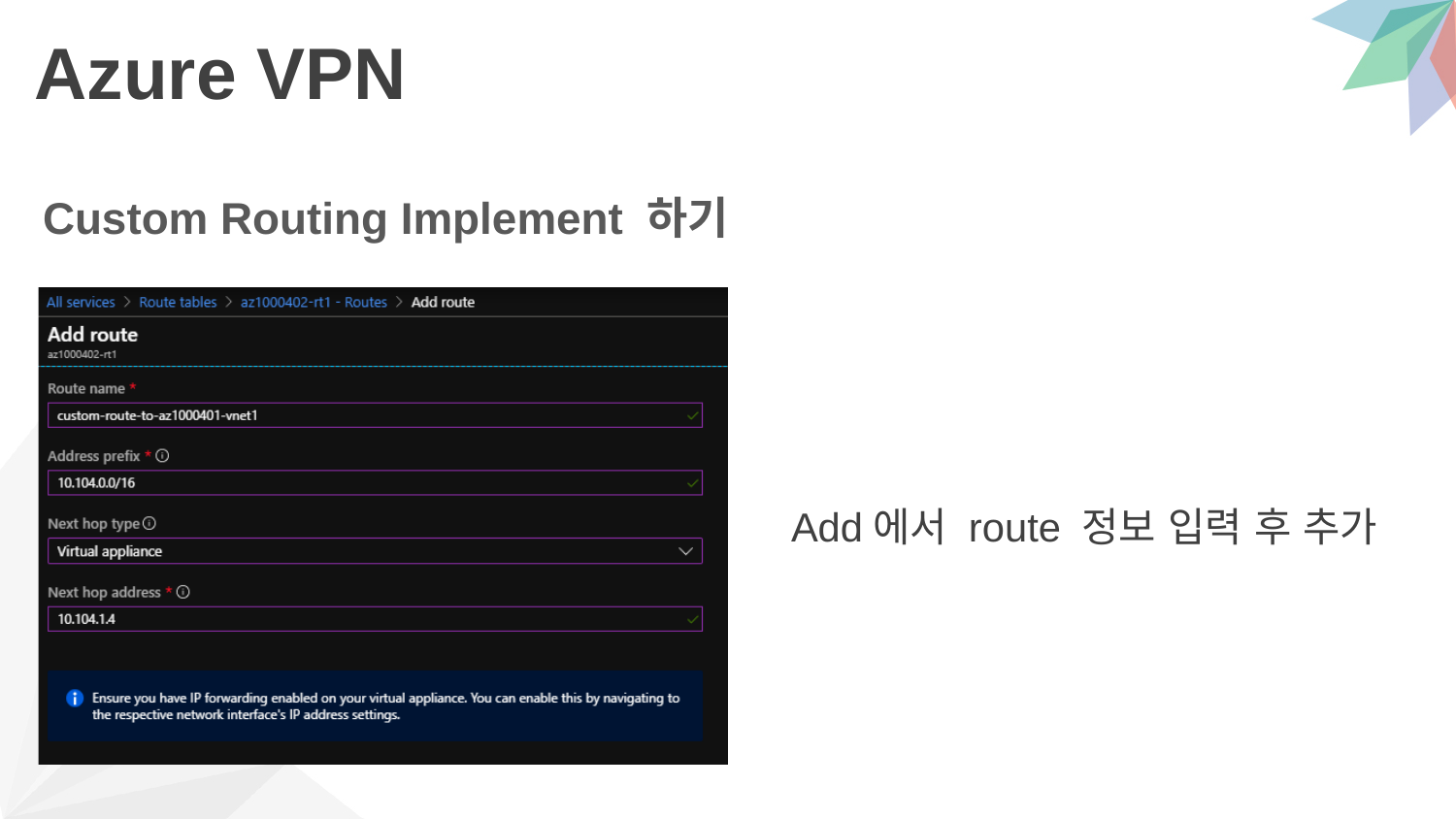

# Azure VPN
Custom Routing Implement 하기

Add에서 route 정보 입력 후 추가